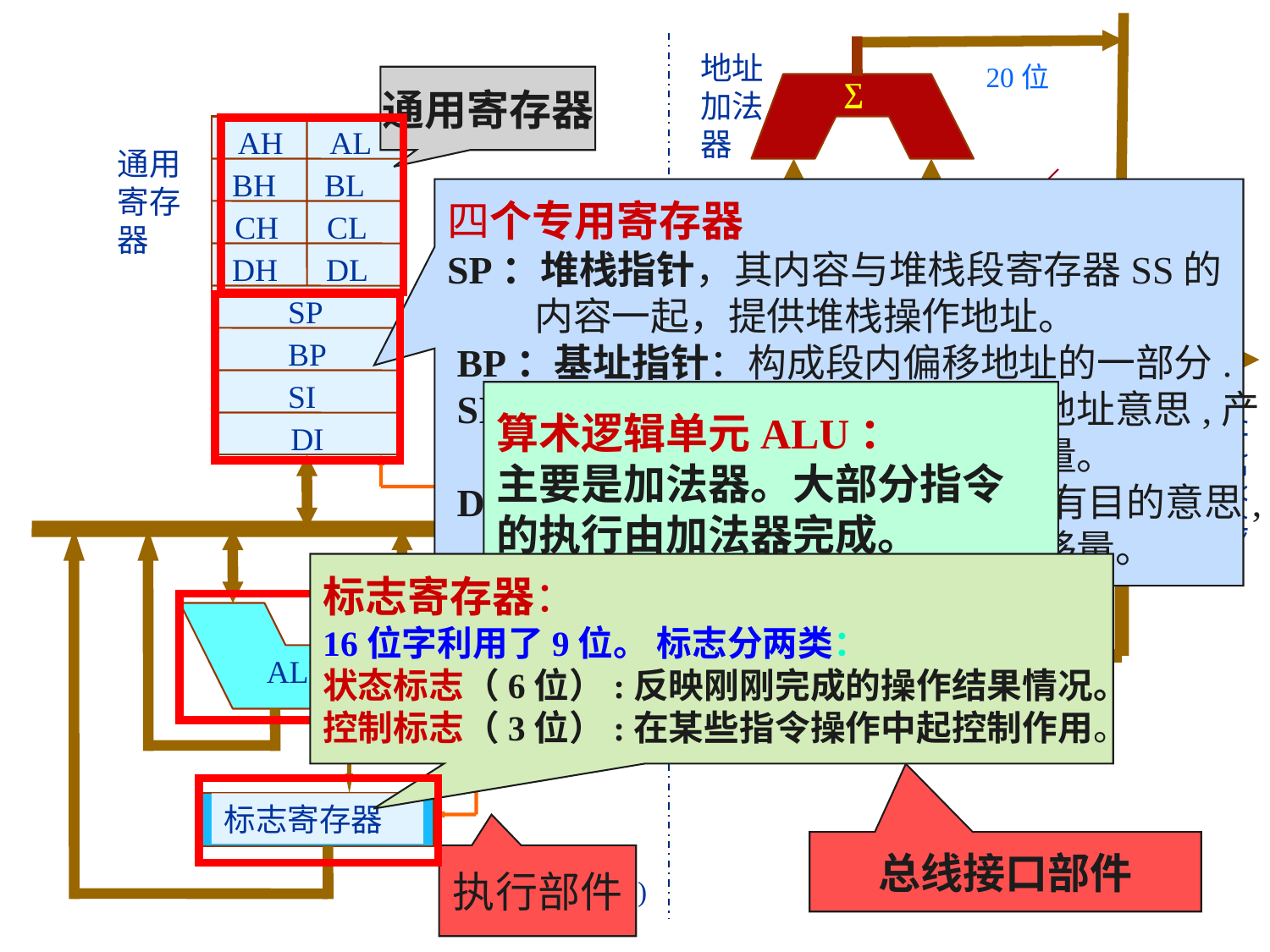

地址加法器
20位
通用寄存器

∑

   AH      AL

通用
寄存
器

 BH      BL

四个专用寄存器
SP：堆栈指针，其内容与堆栈段寄存器SS的
         内容一起，提供堆栈操作地址。
 BP：基址指针：构成段内偏移地址的一部分.
 SI:（Source Index）：SI含有源地址意思,产
         生有效地址或实际地址的偏移量。
 DI:（Destination Index）：DI含有目的意思,
         产生有效地址或实际地址的偏移量。

CH      CL
16位

 CS

 DH      DL

 DS

    SP

 SS
输入/输出控制电路

    BP

    ES

    SI
算术逻辑单元ALU：
主要是加法器。大部分指令
的执行由加法器完成。

      IP
外部总线

   DI

内部暂存器

16位

标志寄存器：
16位字利用了9位。 标志分两类：
状态标志（6位）:反映刚刚完成的操作结果情况。
控制标志（3位）:在某些指令操作中起控制作用。

执行部分控制电路

1 2  3  4  5  6
ALU

8位
指令队列缓冲器

标志寄存器

总线接口部件
执行部件

总线接口部件 （BIU)
执行部件 （EU)